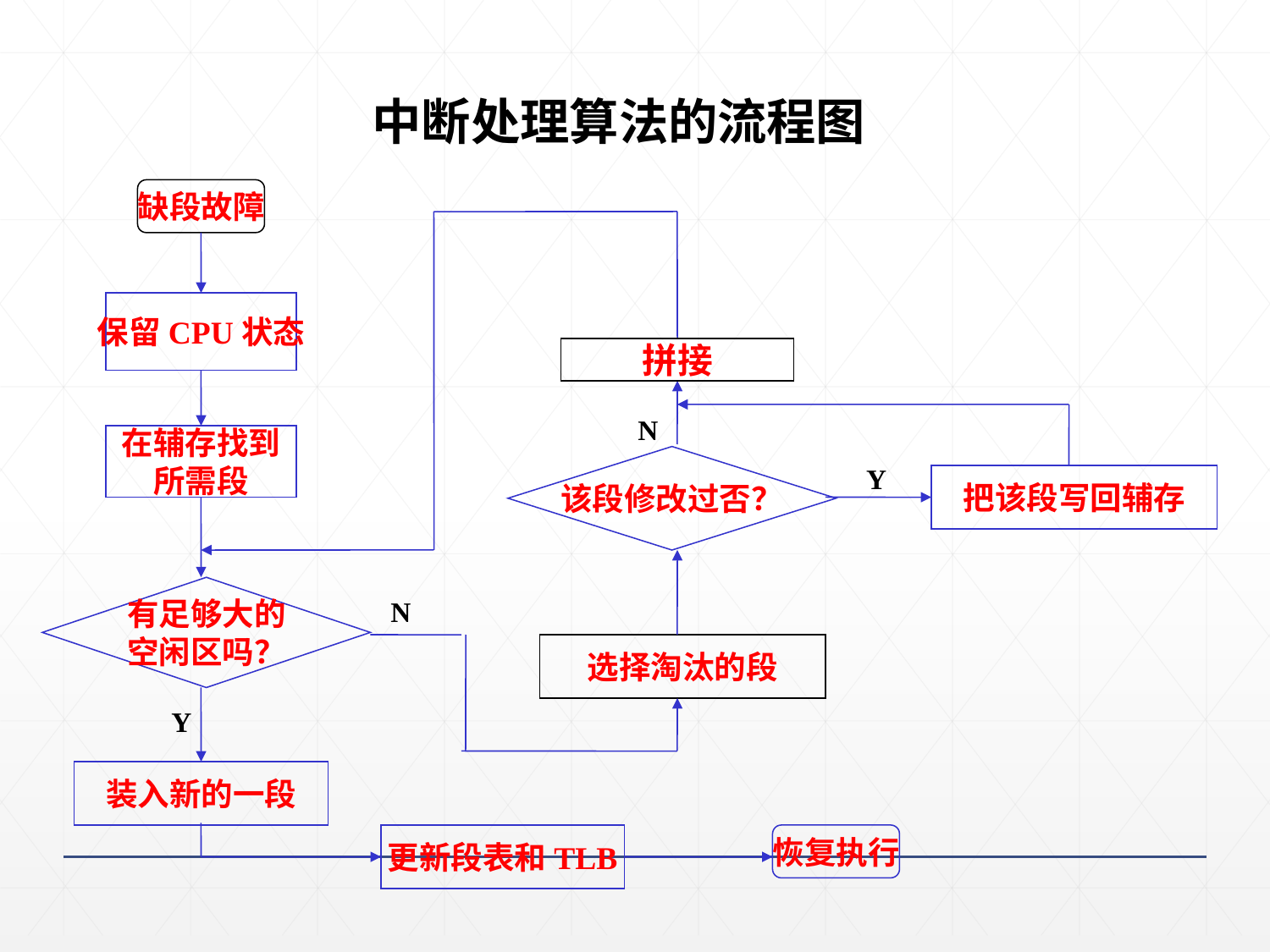

中断处理算法的流程图
缺段故障

保留CPU状态
拼接

N

在辅存找到
所需段

该段修改过否？

Y
把该段写回辅存

有足够大的
空闲区吗？
N

选择淘汰的段

装入新的一段
Y

更新段表和TLB

恢复执行